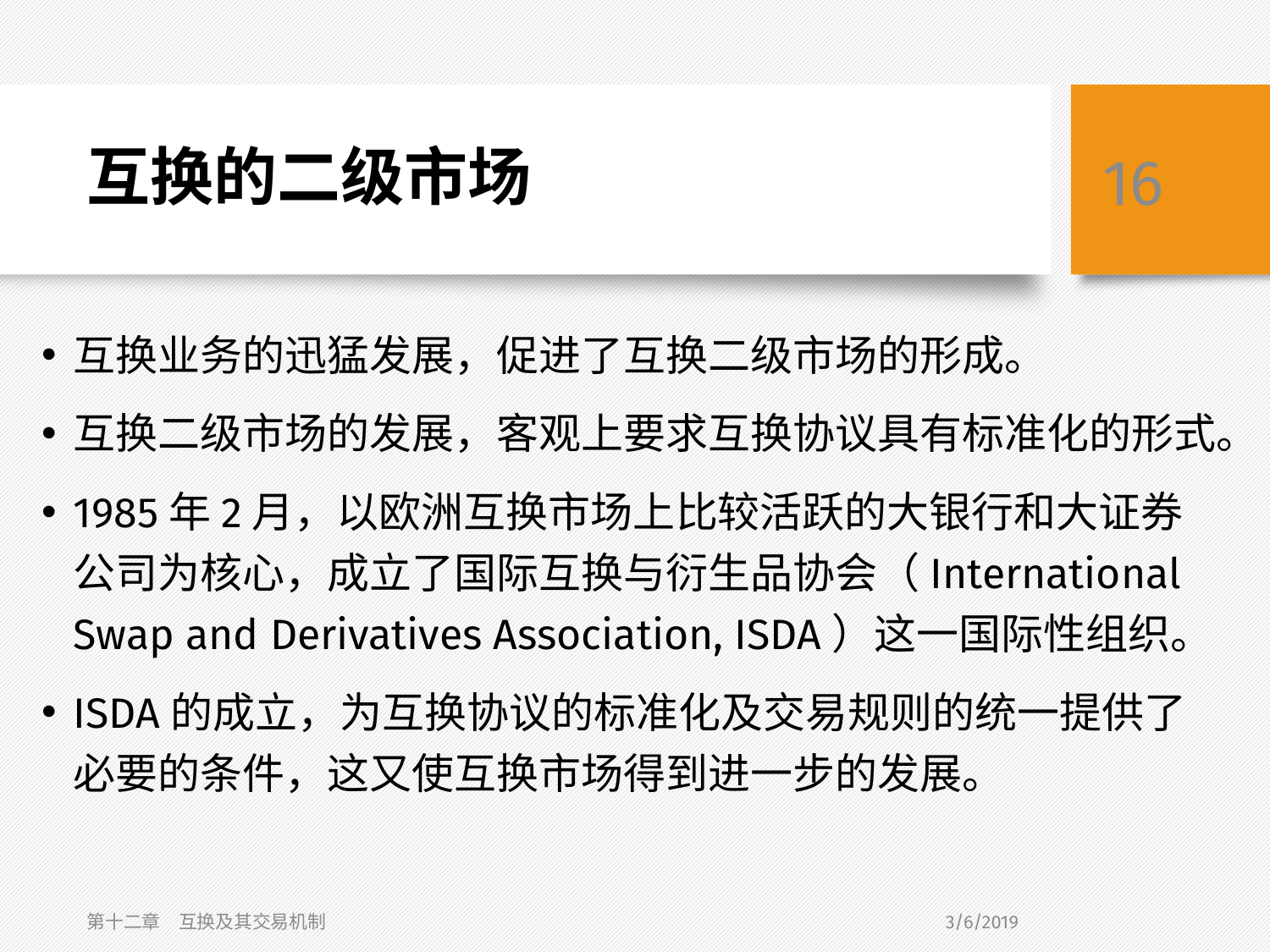

# 互换的二级市场
16
互换业务的迅猛发展，促进了互换二级市场的形成。
互换二级市场的发展，客观上要求互换协议具有标准化的形式。
1985年2月，以欧洲互换市场上比较活跃的大银行和大证券公司为核心，成立了国际互换与衍生品协会（International Swap and Derivatives Association, ISDA）这一国际性组织。
ISDA的成立，为互换协议的标准化及交易规则的统一提供了必要的条件，这又使互换市场得到进一步的发展。

3/6/2019
第十二章　互换及其交易机制